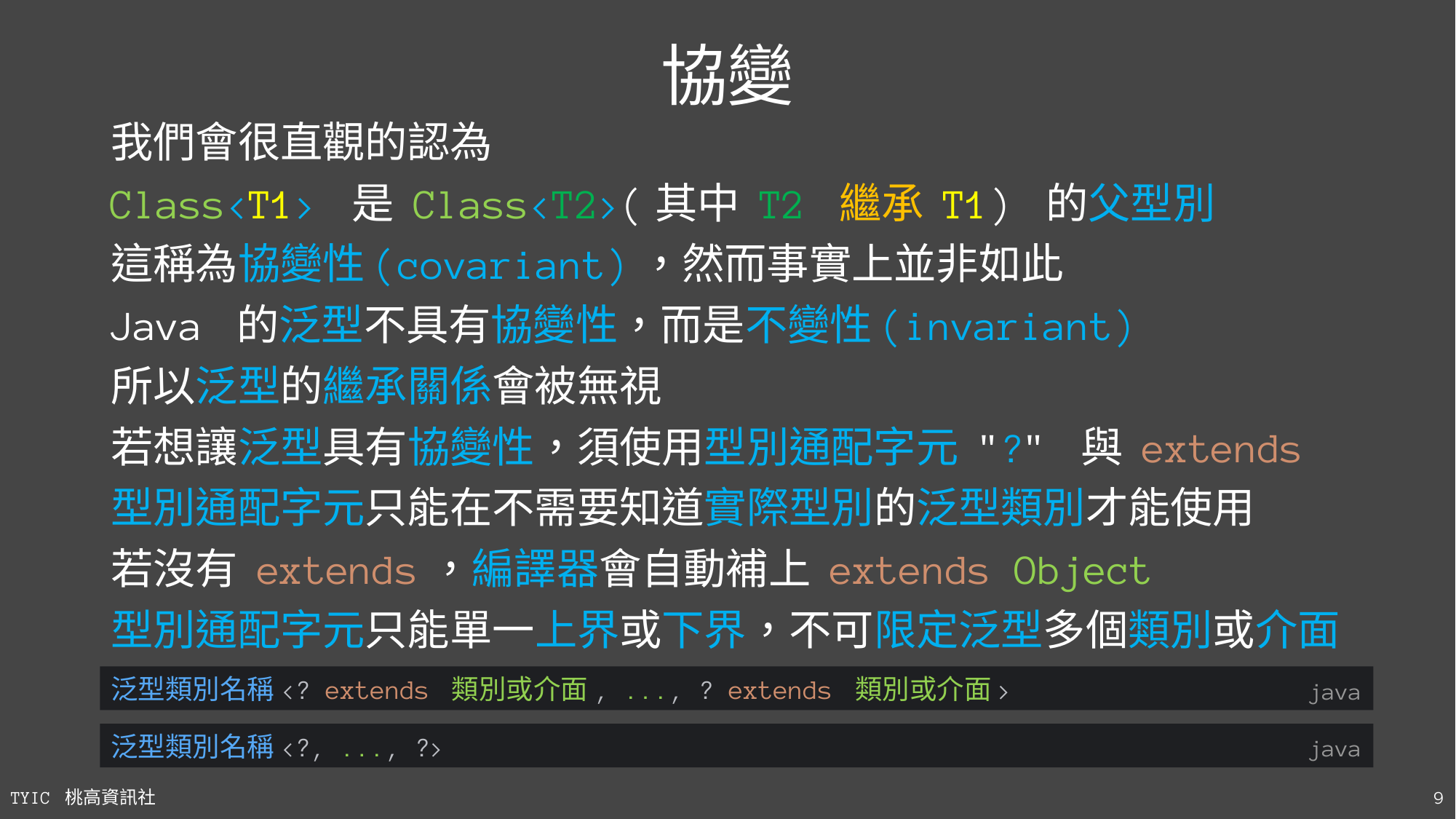

# 協變
我們會很直觀的認為
Class<T1> 是 Class<T2>(其中 T2 繼承 T1) 的父型別
這稱為協變性(covariant)，然而事實上並非如此
Java 的泛型不具有協變性，而是不變性(invariant)
所以泛型的繼承關係會被無視
若想讓泛型具有協變性，須使用型別通配字元 "?" 與 extends
型別通配字元只能在不需要知道實際型別的泛型類別才能使用
若沒有 extends，編譯器會自動補上 extends Object
型別通配字元只能單一上界或下界，不可限定泛型多個類別或介面
泛型類別名稱<? extends 類別或介面, ..., ? extends 類別或介面>
java
泛型類別名稱<?, ..., ?>
java